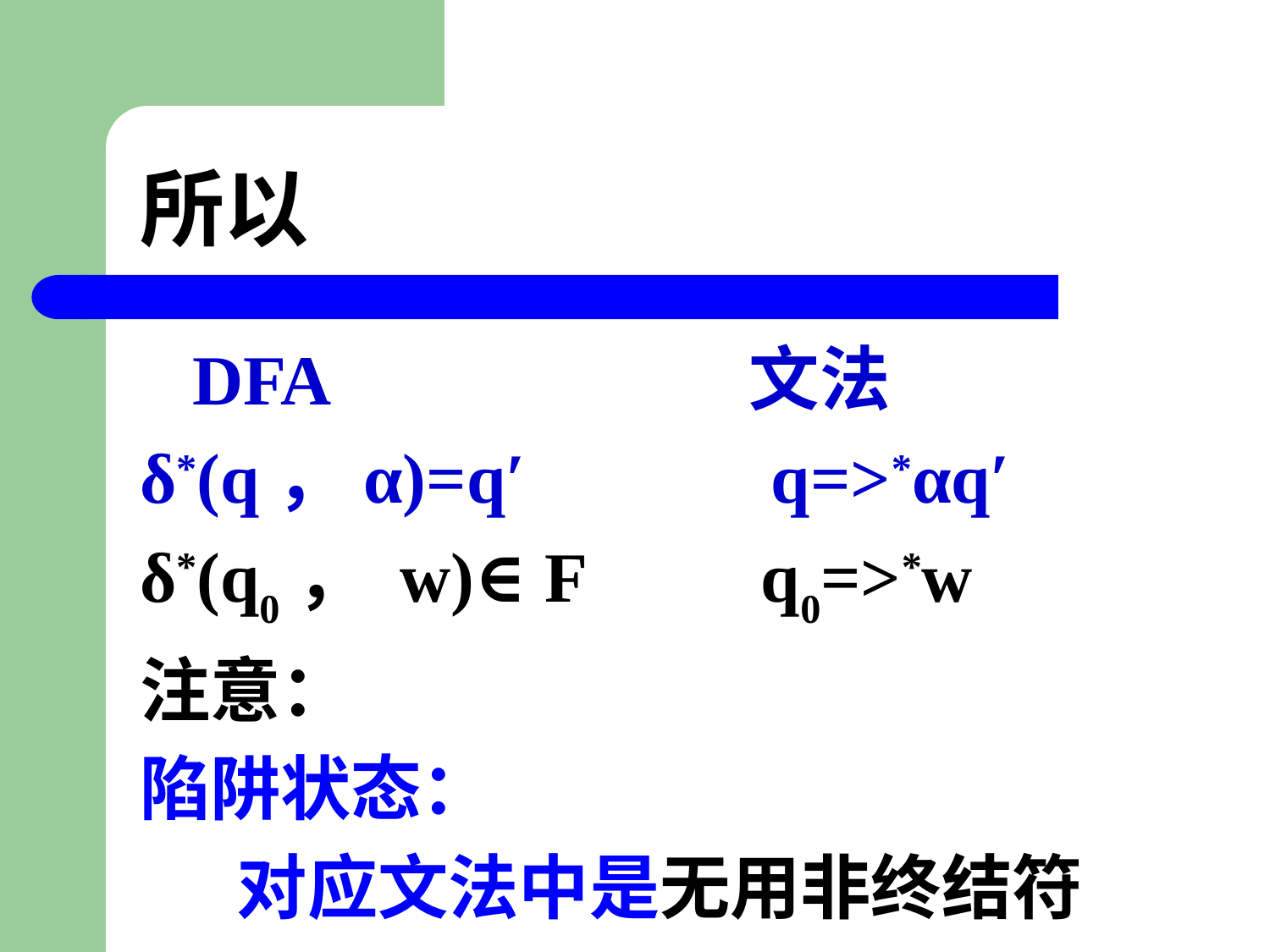

# 所以
   DFA                       文法
δ*(q，α)=q′              q=>*αq′
δ*(q0， w)∈F          q0=>*w
注意：
陷阱状态：
     对应文法中是无用非终结符